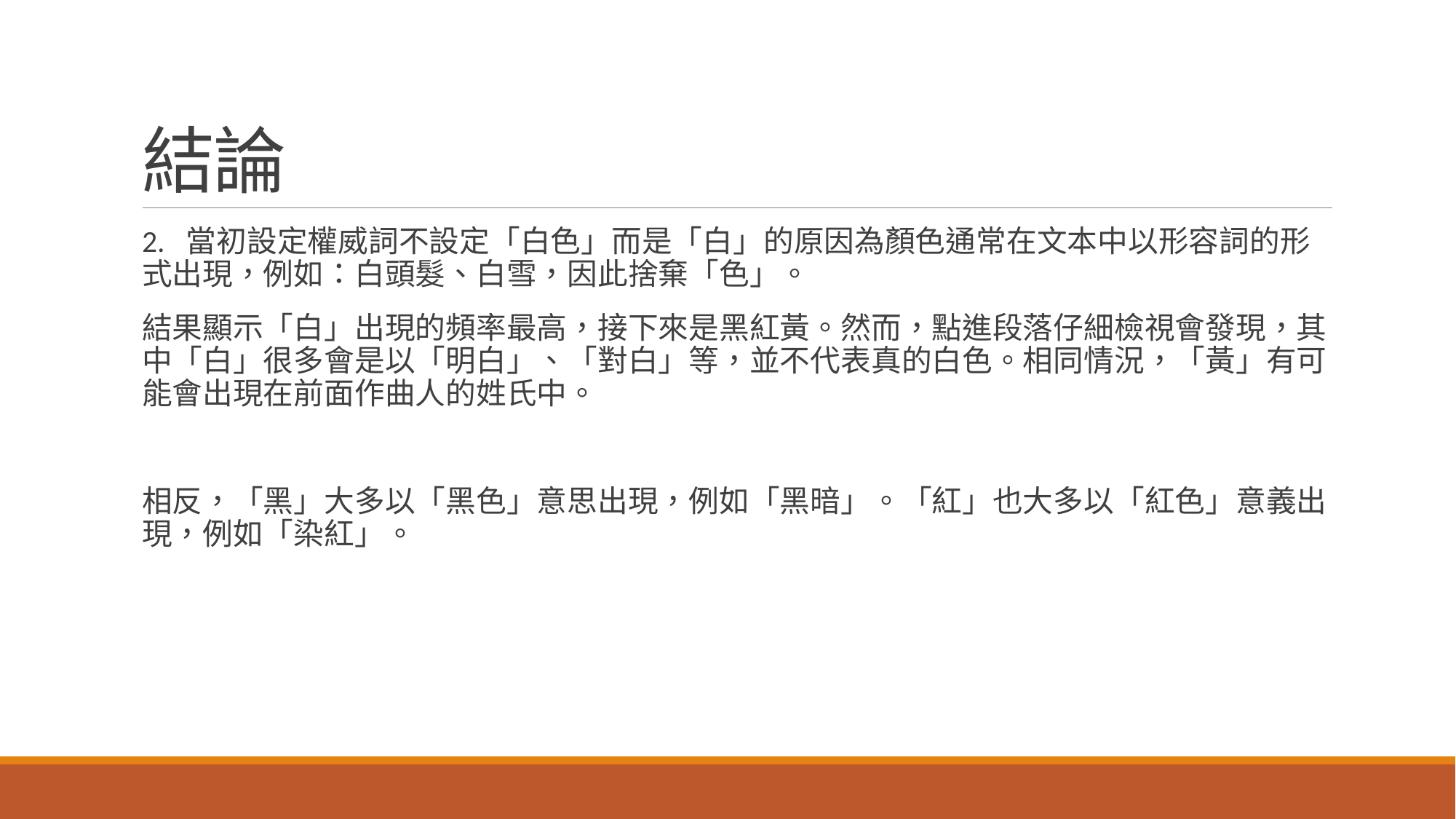

# 結論
2.  當初設定權威詞不設定「白色」而是「白」的原因為顏色通常在文本中以形容詞的形式出現，例如：白頭髮、白雪，因此捨棄「色」。
結果顯示「白」出現的頻率最高，接下來是黑紅黃。然而，點進段落仔細檢視會發現，其中「白」很多會是以「明白」、「對白」等，並不代表真的白色。相同情況，「黃」有可能會出現在前面作曲人的姓氏中。

相反，「黑」大多以「黑色」意思出現，例如「黑暗」。「紅」也大多以「紅色」意義出現，例如「染紅」。